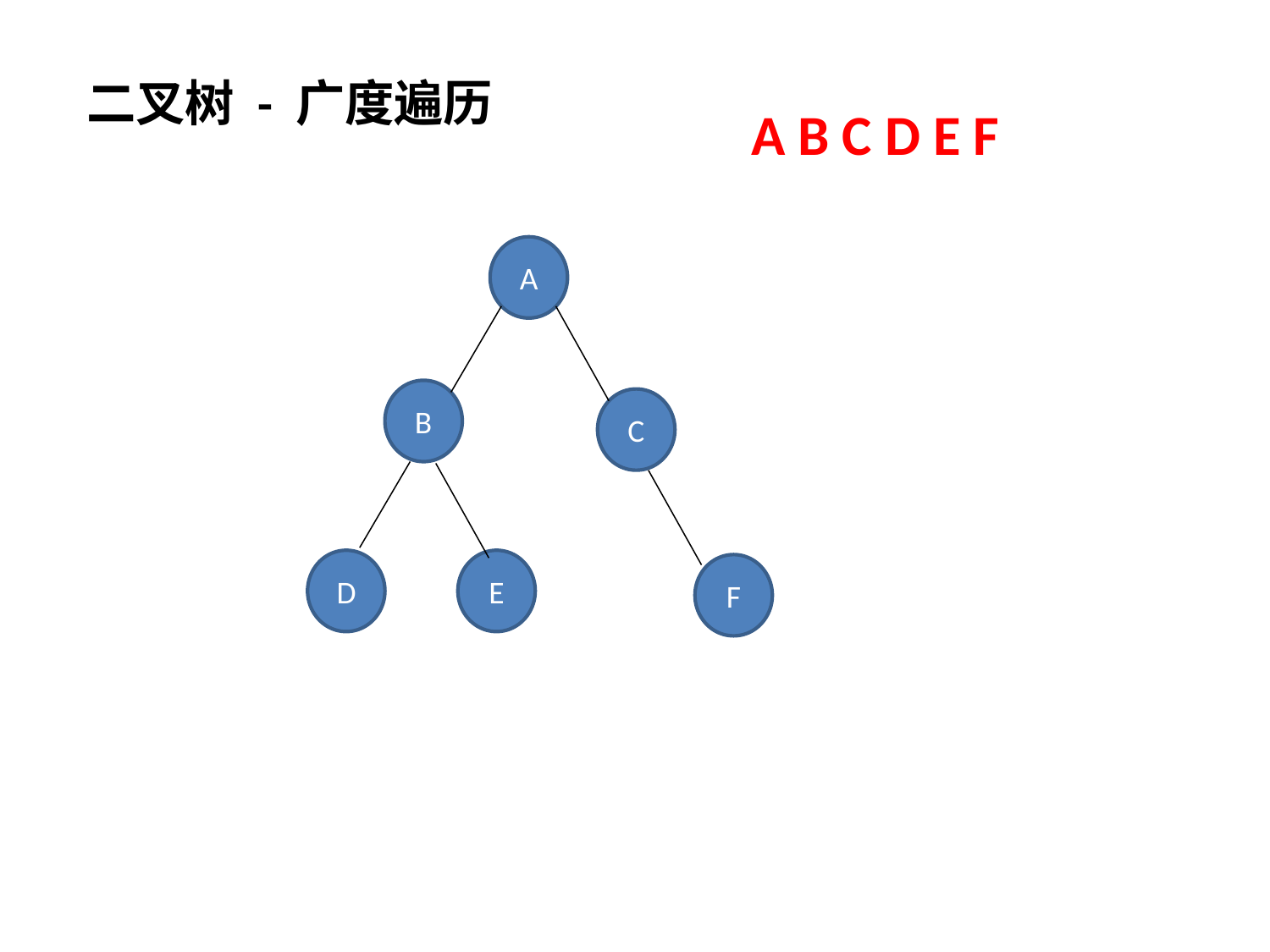

二叉树 - 广度遍历
A B C D E F
A
B
C
D
E
F